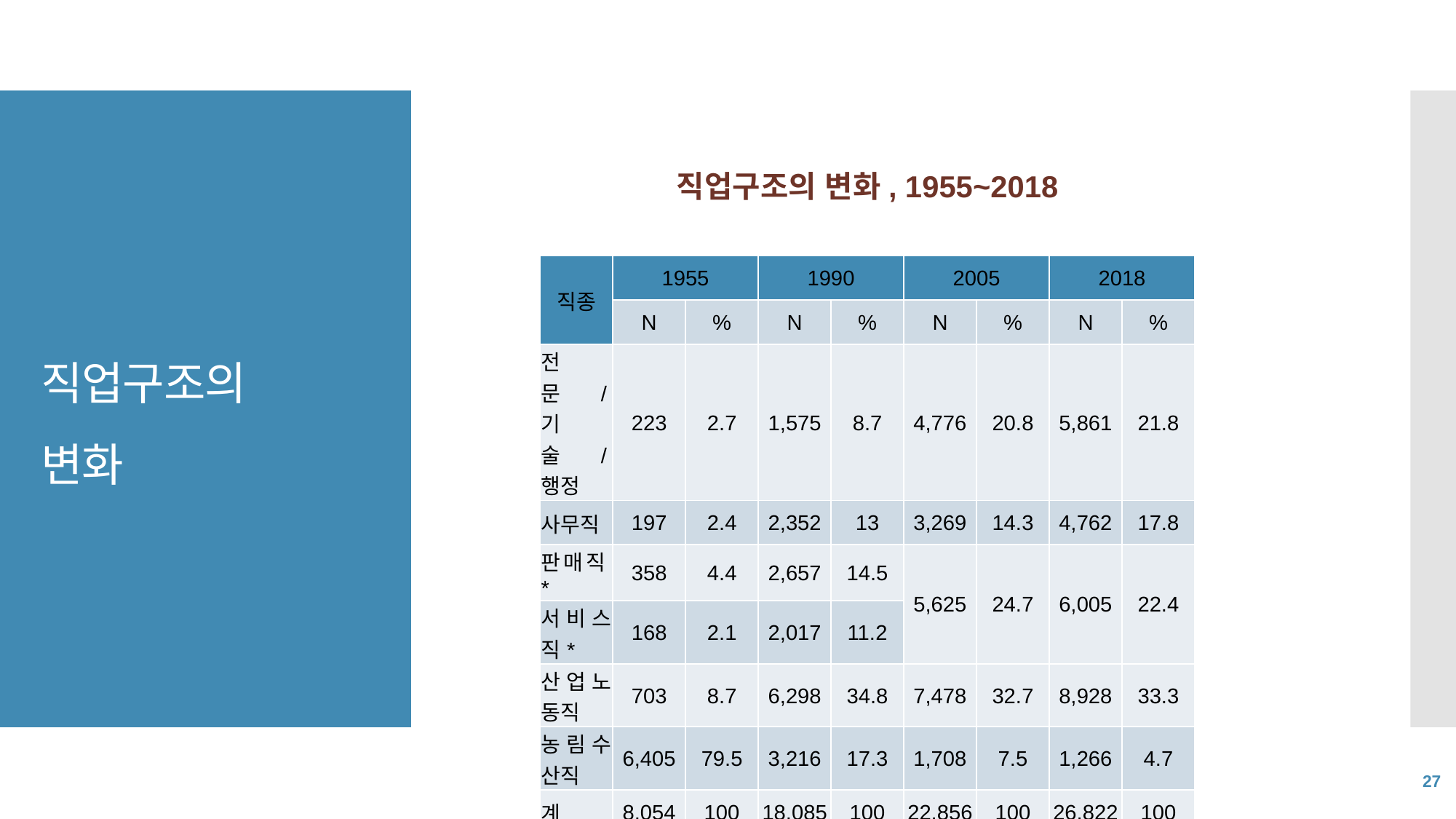

# 직업구조의 변화
직업구조의 변화, 1955~2018
| 직종 | 1955 |  | 1990 |  | 2005 |  | 2018 |  |
| --- | --- | --- | --- | --- | --- | --- | --- | --- |
|  | N | % | N | % | N | % | N | % |
| 전문/기술/행정 | 223 | 2.7 | 1,575 | 8.7 | 4,776 | 20.8 | 5,861 | 21.8 |
| 사무직 | 197 | 2.4 | 2,352 | 13 | 3,269 | 14.3 | 4,762 | 17.8 |
| 판매직\* | 358 | 4.4 | 2,657 | 14.5 | 5,625 | 24.7 | 6,005 | 22.4 |
| 서비스직\* | 168 | 2.1 | 2,017 | 11.2 |  |  |  |  |
| 산업노동직 | 703 | 8.7 | 6,298 | 34.8 | 7,478 | 32.7 | 8,928 | 33.3 |
| 농림수산직 | 6,405 | 79.5 | 3,216 | 17.3 | 1,708 | 7.5 | 1,266 | 4.7 |
| 계 | 8,054 | 100 | 18,085 | 100 | 22,856 | 100 | 26,822 | 100 |
27